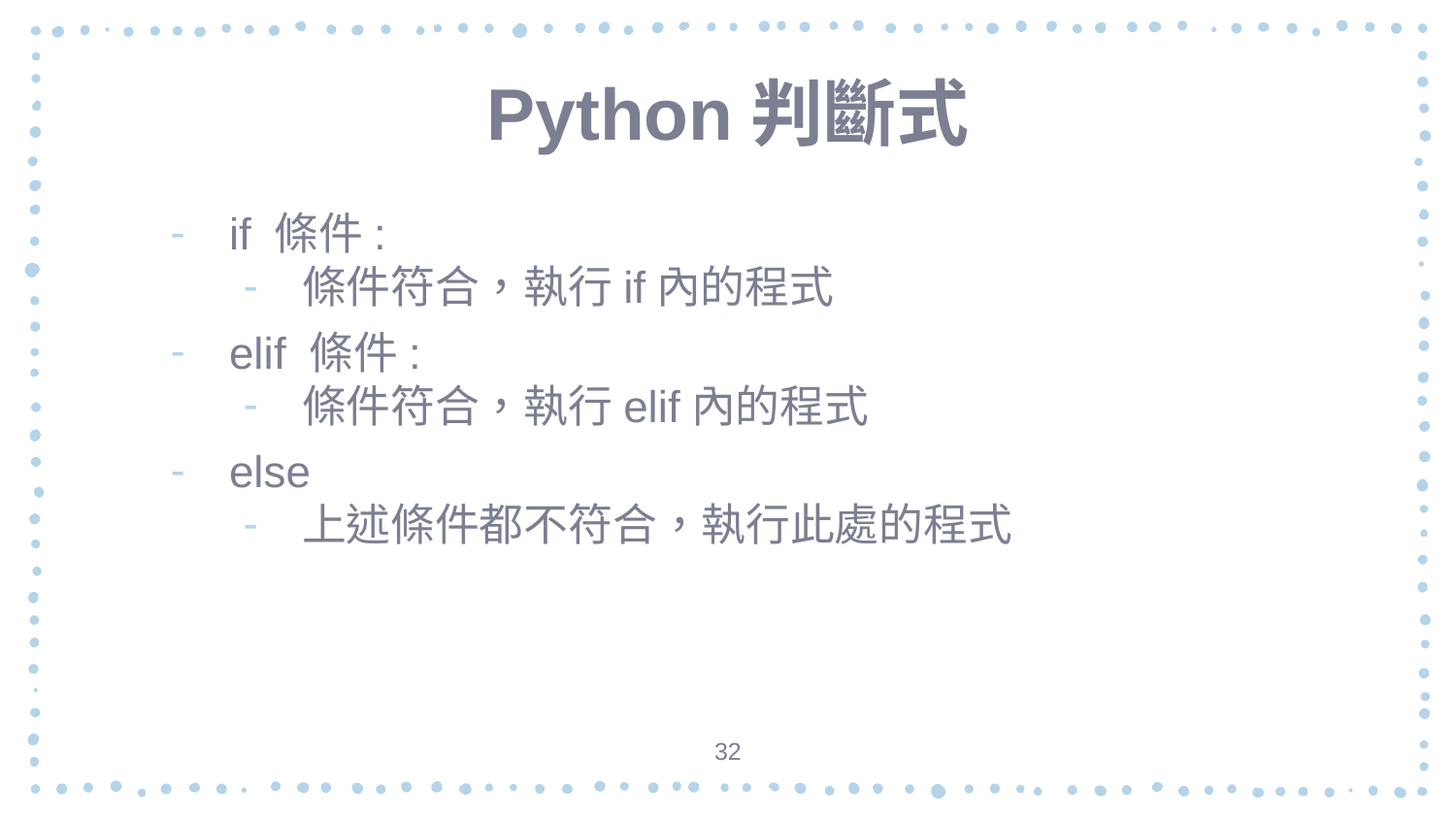

# Python判斷式
if 條件:
條件符合，執行if內的程式
elif 條件:
條件符合，執行elif內的程式
else
上述條件都不符合，執行此處的程式
32